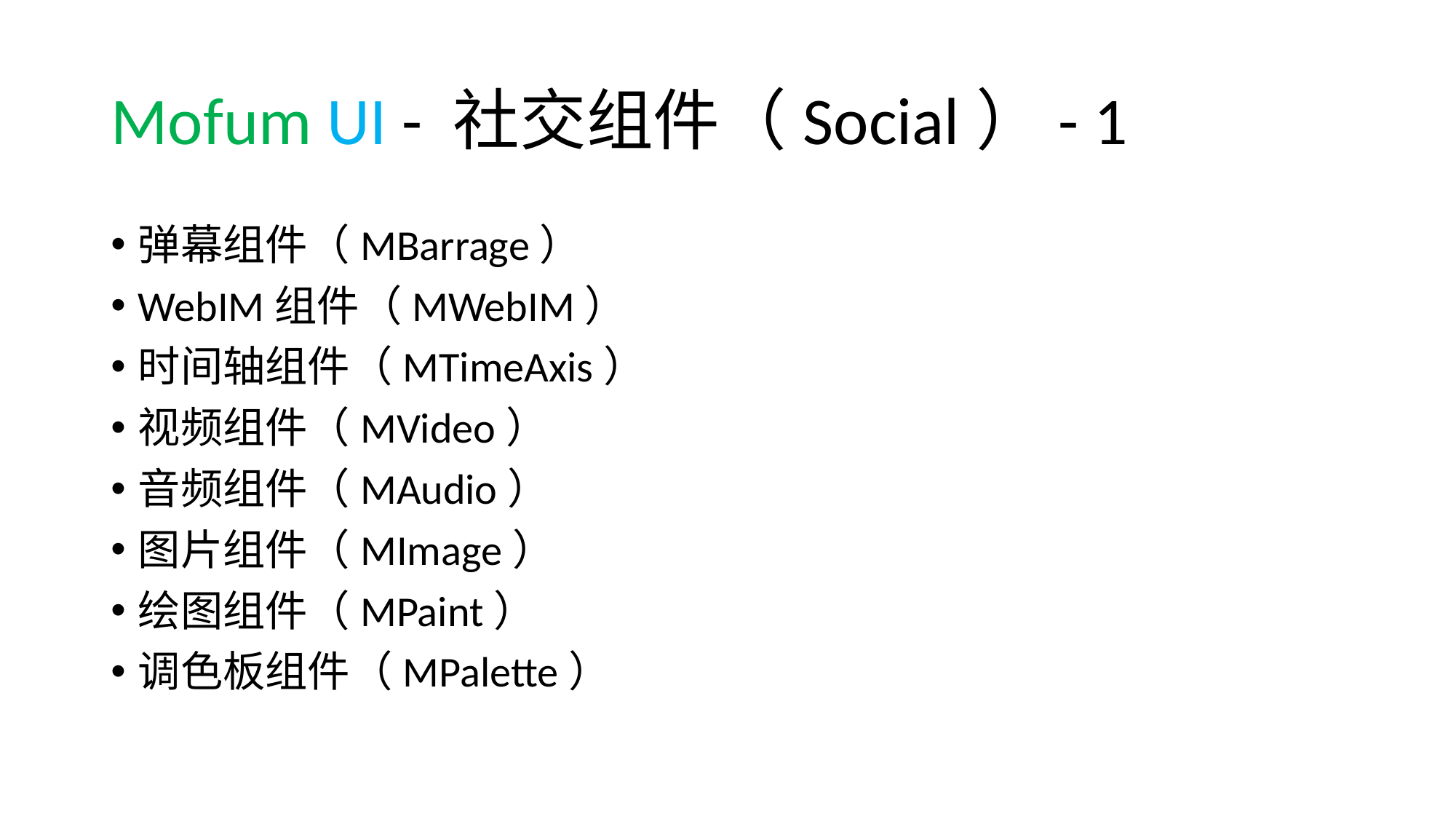

# Mofum UI - 社交组件（Social）- 1
弹幕组件（MBarrage）
WebIM组件（MWebIM）
时间轴组件（MTimeAxis）
视频组件（MVideo）
音频组件（MAudio）
图片组件（MImage）
绘图组件（MPaint）
调色板组件（MPalette）